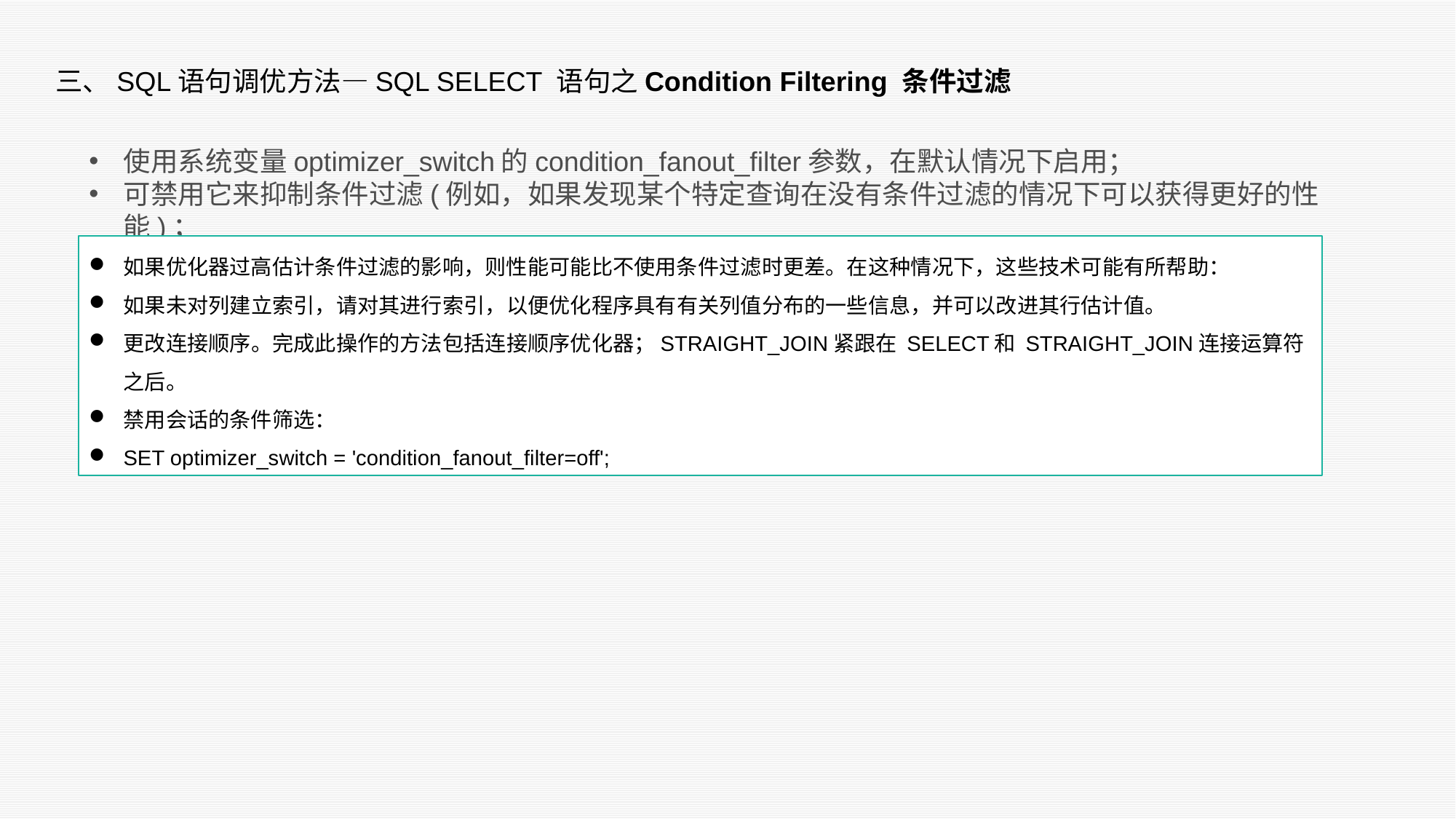

三、SQL语句调优方法—SQL SELECT 语句之Condition Filtering 条件过滤
使用系统变量optimizer_switch的condition_fanout_filter参数，在默认情况下启用；
可禁用它来抑制条件过滤(例如，如果发现某个特定查询在没有条件过滤的情况下可以获得更好的性能)；
如果优化器过高估计条件过滤的影响，则性能可能比不使用条件过滤时更差。在这种情况下，这些技术可能有所帮助：
如果未对列建立索引，请对其进行索引，以便优化程序具有有关列值分布的一些信息，并可以改进其行估计值。
更改连接顺序。完成此操作的方法包括连接顺序优化器；STRAIGHT_JOIN紧跟在 SELECT和 STRAIGHT_JOIN连接运算符之后。
禁用会话的条件筛选：
SET optimizer_switch = 'condition_fanout_filter=off';